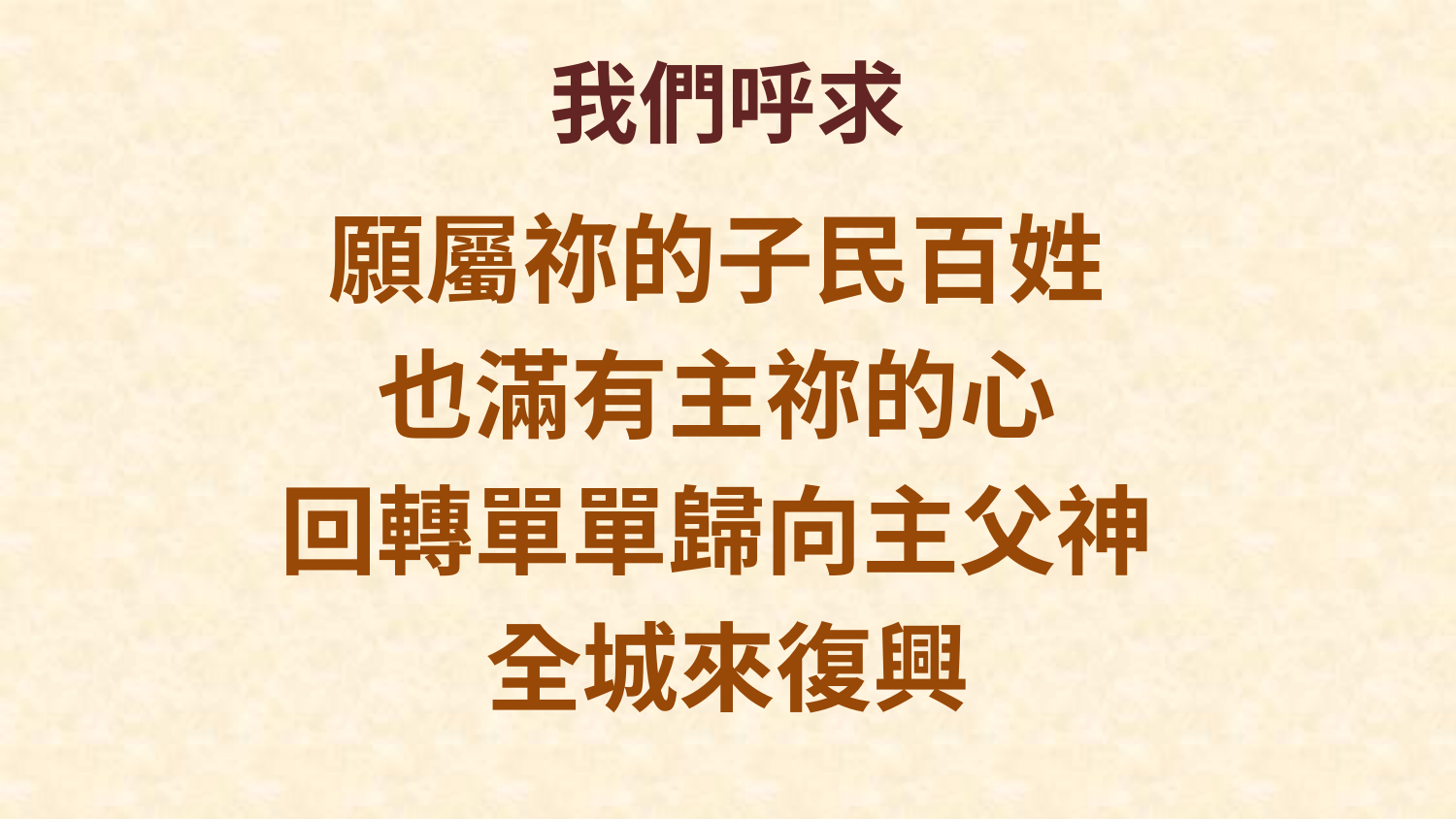

# 我們呼求
願屬祢的子民百姓
也滿有主祢的心
回轉單單歸向主父神
全城來復興